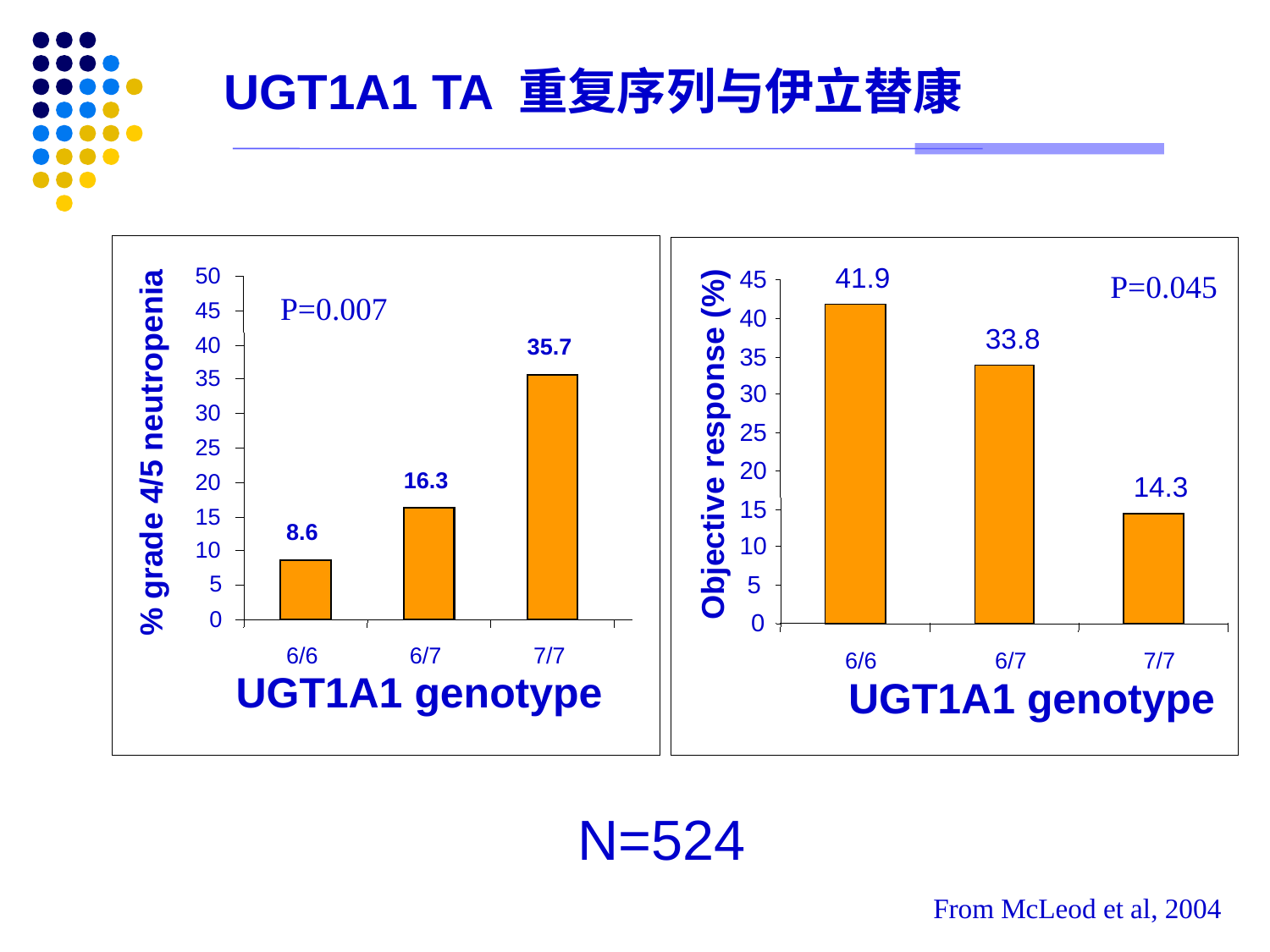

UGT1A1 TA 重复序列与伊立替康

50

P=0.007
45

40
35.7

35

30

% grade 4/5 neutropenia
25

16.3
20

15

8.6
10

5

0

6/6
6/7
7/7
UGT1A1 genotype

41.9
P=0.045
45

40

33.8
35

30

25
Objective response (%)

20
14.3

15

10

5

0

6/6
6/7
7/7
UGT1A1 genotype
N=524
From McLeod et al, 2004